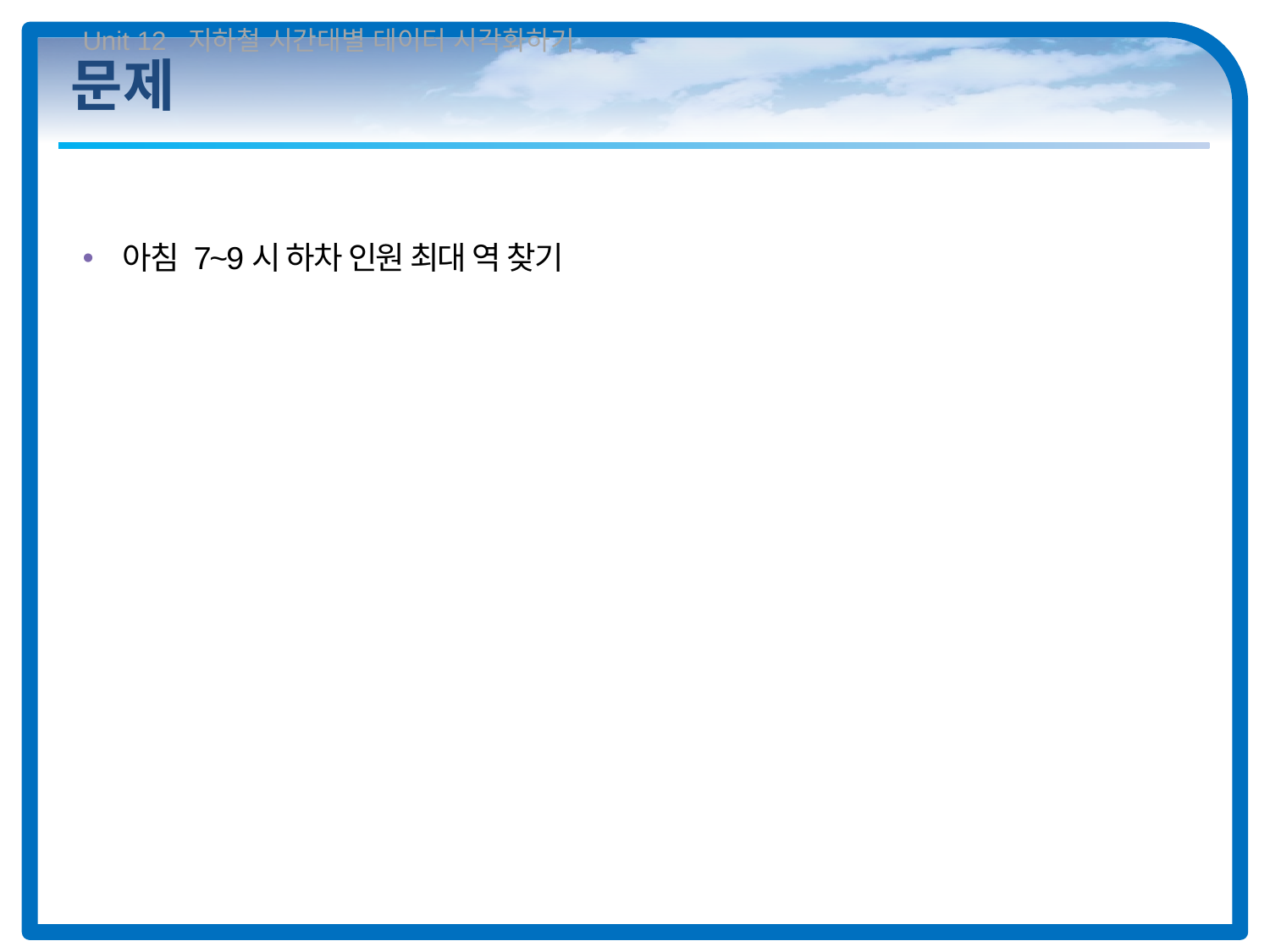

Unit 12  지하철 시간대별 데이터 시각화하기
# 문제
아침 7~9시 하차 인원 최대 역 찾기